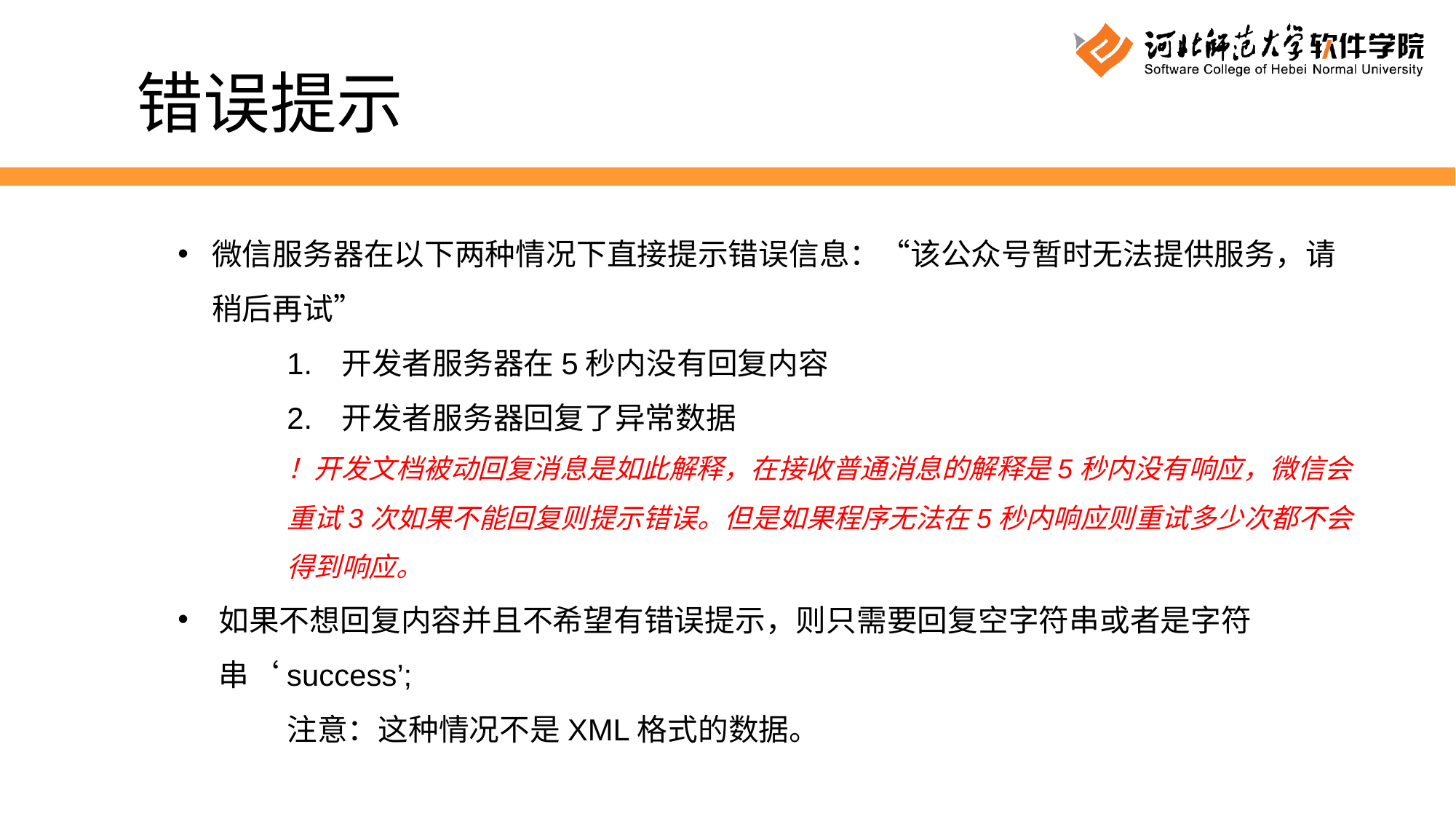

错误提示
微信服务器在以下两种情况下直接提示错误信息：“该公众号暂时无法提供服务，请稍后再试”
开发者服务器在5秒内没有回复内容
开发者服务器回复了异常数据
！开发文档被动回复消息是如此解释，在接收普通消息的解释是5秒内没有响应，微信会重试3次如果不能回复则提示错误。但是如果程序无法在5秒内响应则重试多少次都不会得到响应。
如果不想回复内容并且不希望有错误提示，则只需要回复空字符串或者是字符串‘success’;
注意：这种情况不是XML格式的数据。